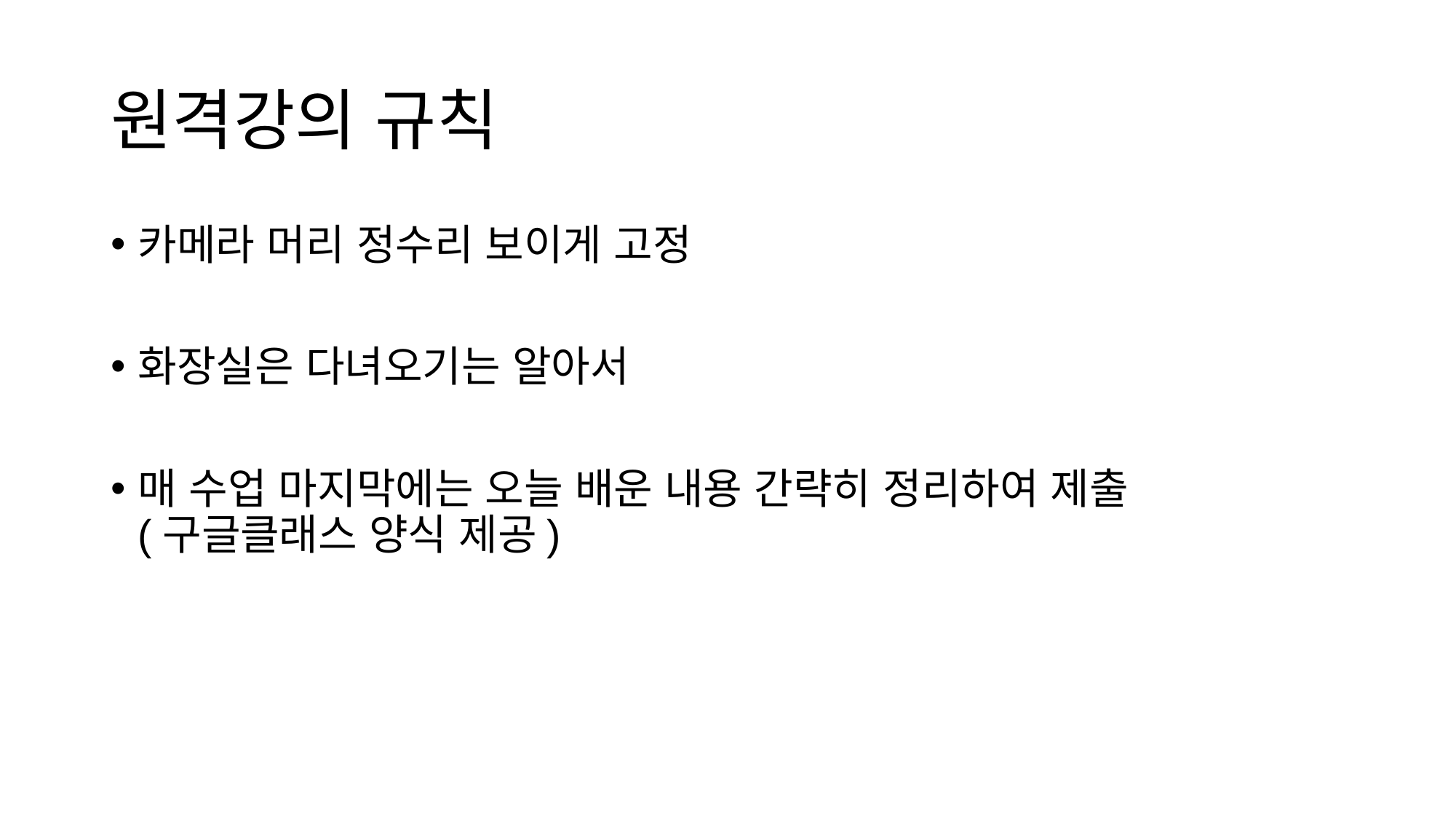

# 원격강의 규칙
카메라 머리 정수리 보이게 고정

화장실은 다녀오기는 알아서

매 수업 마지막에는 오늘 배운 내용 간략히 정리하여 제출
(구글클래스 양식 제공)